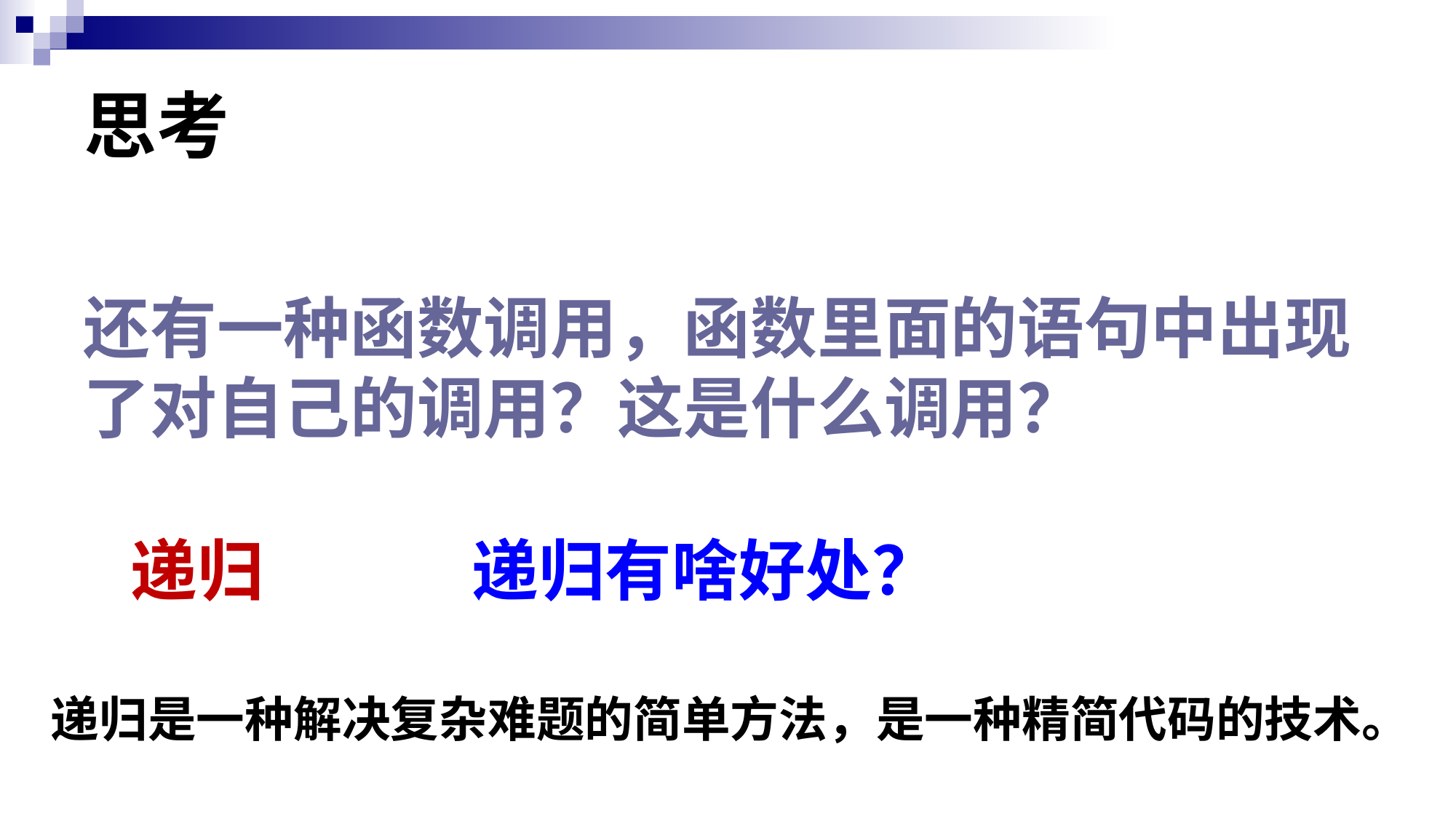

思考
# 还有一种函数调用，函数里面的语句中出现了对自己的调用？这是什么调用？
递归
递归有啥好处？
递归是一种解决复杂难题的简单方法，是一种精简代码的技术。